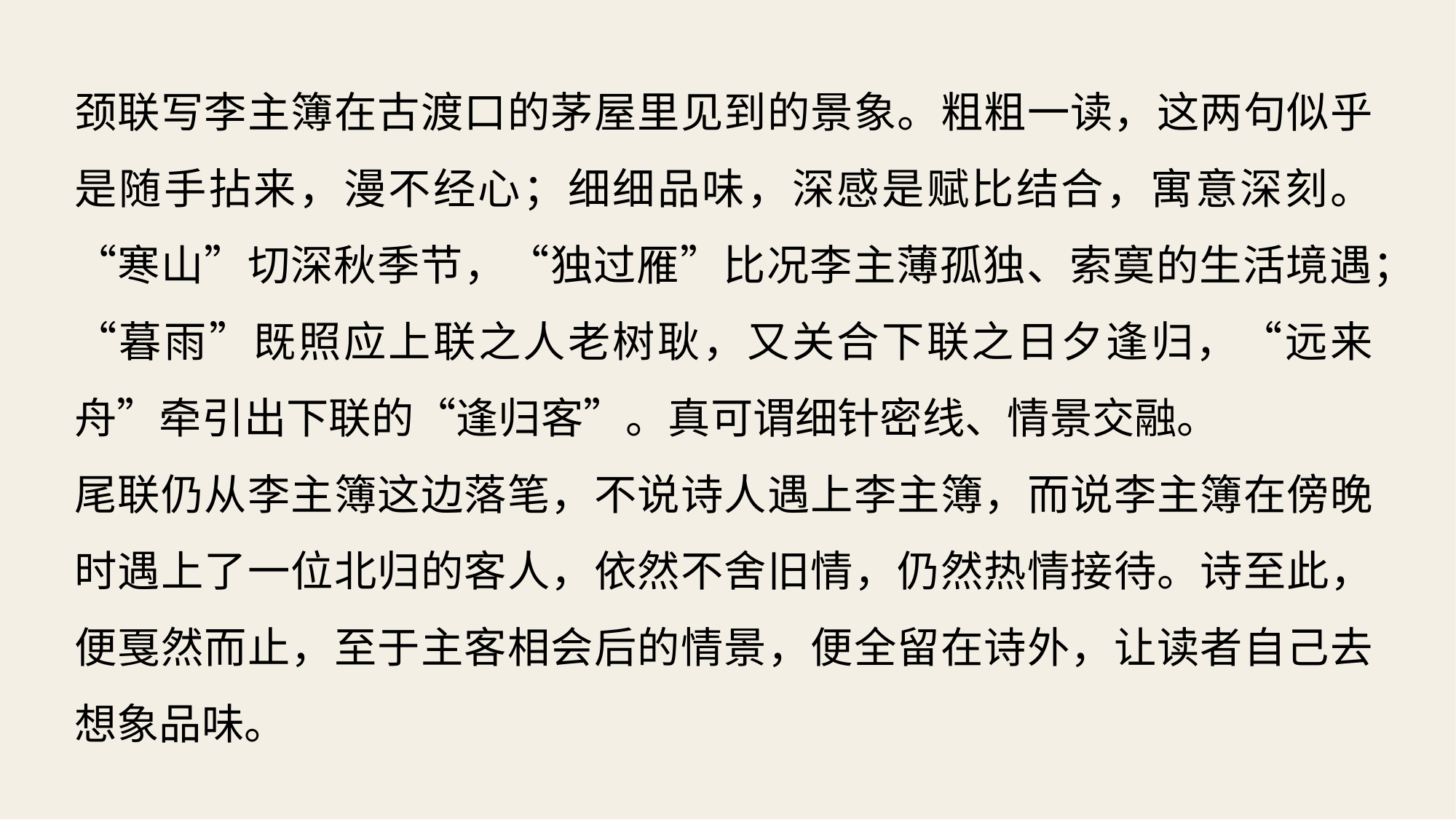

颈联写李主簿在古渡口的茅屋里见到的景象。粗粗一读，这两句似乎是随手拈来，漫不经心；细细品味，深感是赋比结合，寓意深刻。“寒山”切深秋季节，“独过雁”比况李主薄孤独、索寞的生活境遇；“暮雨”既照应上联之人老树耿，又关合下联之日夕逢归，“远来舟”牵引出下联的“逢归客”。真可谓细针密线、情景交融。
尾联仍从李主簿这边落笔，不说诗人遇上李主簿，而说李主簿在傍晚时遇上了一位北归的客人，依然不舍旧情，仍然热情接待。诗至此，便戛然而止，至于主客相会后的情景，便全留在诗外，让读者自己去想象品味。